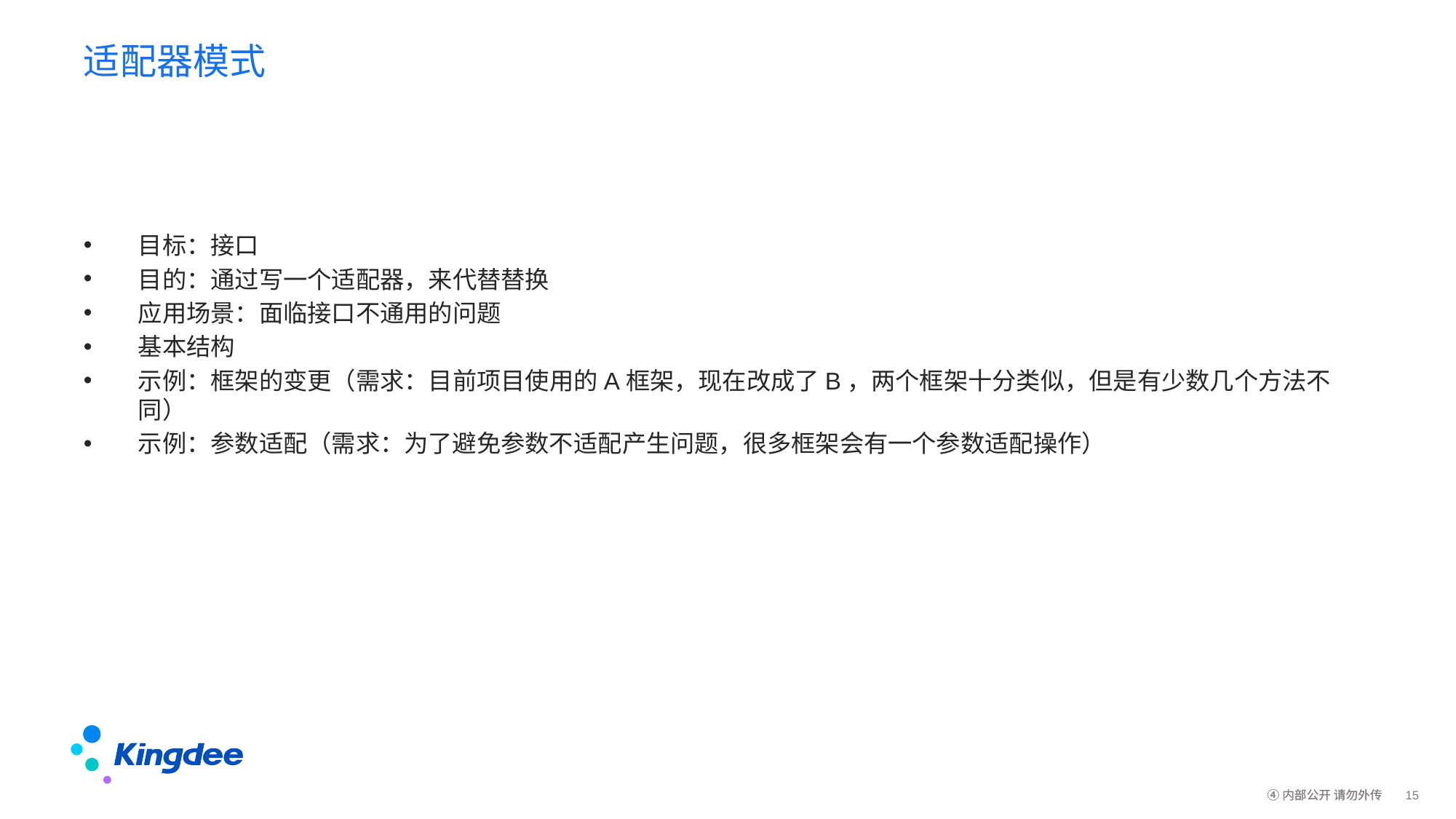

# 适配器模式
目标：接口
目的：通过写一个适配器，来代替替换
应用场景：面临接口不通用的问题
基本结构
示例：框架的变更（需求：目前项目使用的A框架，现在改成了B，两个框架十分类似，但是有少数几个方法不同）
示例：参数适配（需求：为了避免参数不适配产生问题，很多框架会有一个参数适配操作）